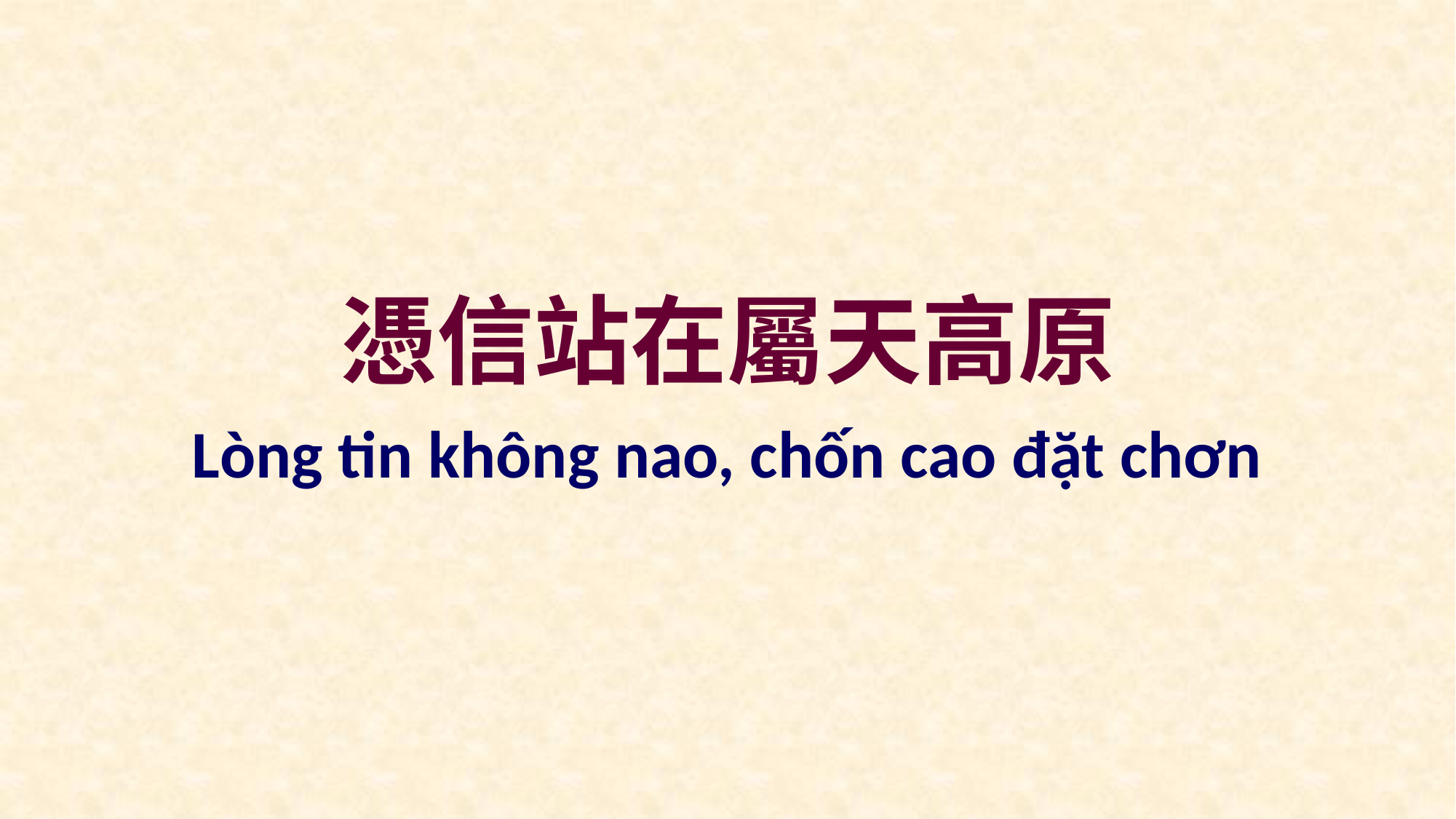

憑信站在屬天高原
Lòng tin không nao, chốn cao đặt chơn